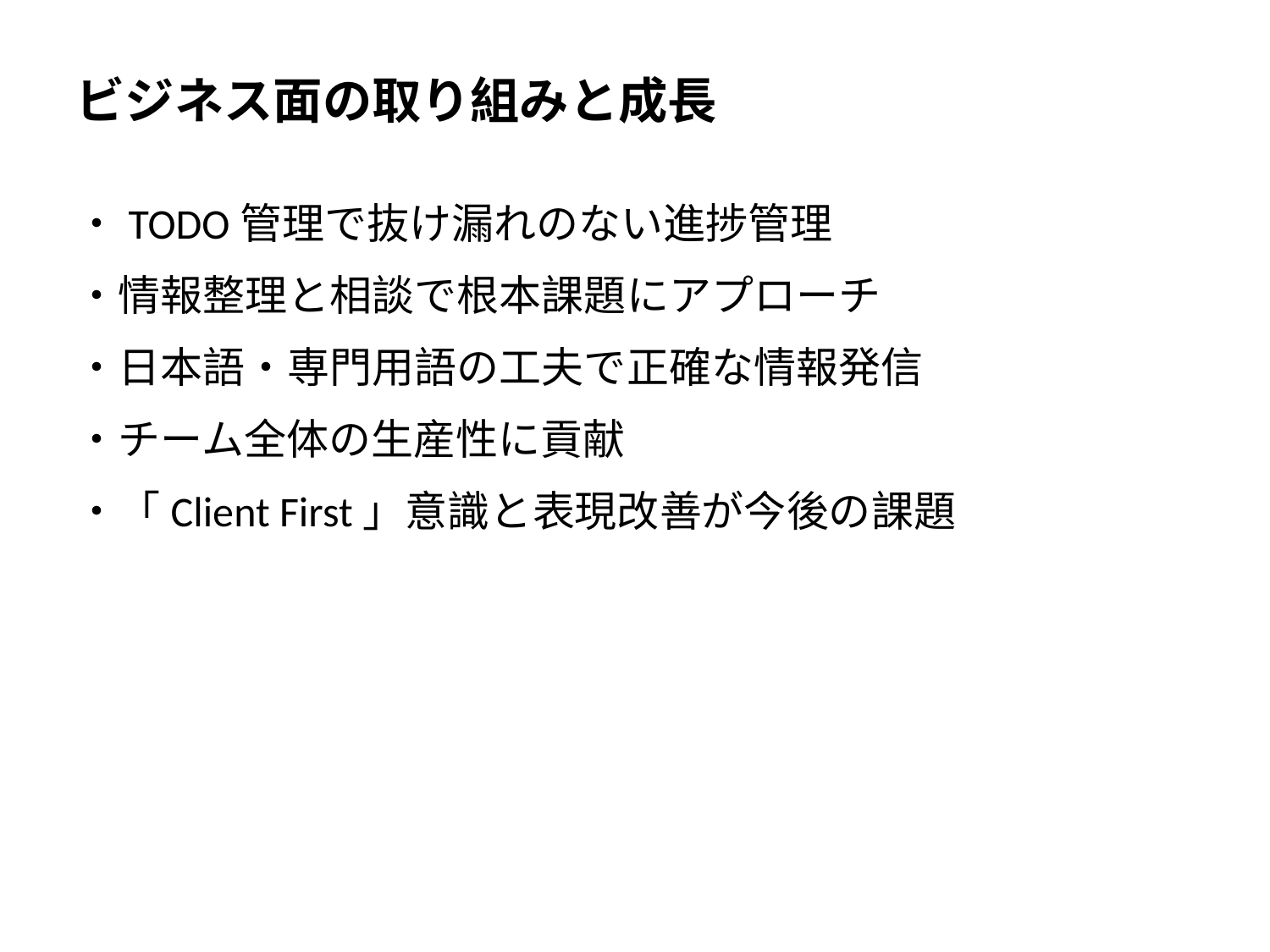

ビジネス面の取り組みと成長
・TODO管理で抜け漏れのない進捗管理
・情報整理と相談で根本課題にアプローチ
・日本語・専門用語の工夫で正確な情報発信
・チーム全体の生産性に貢献
・「Client First」意識と表現改善が今後の課題